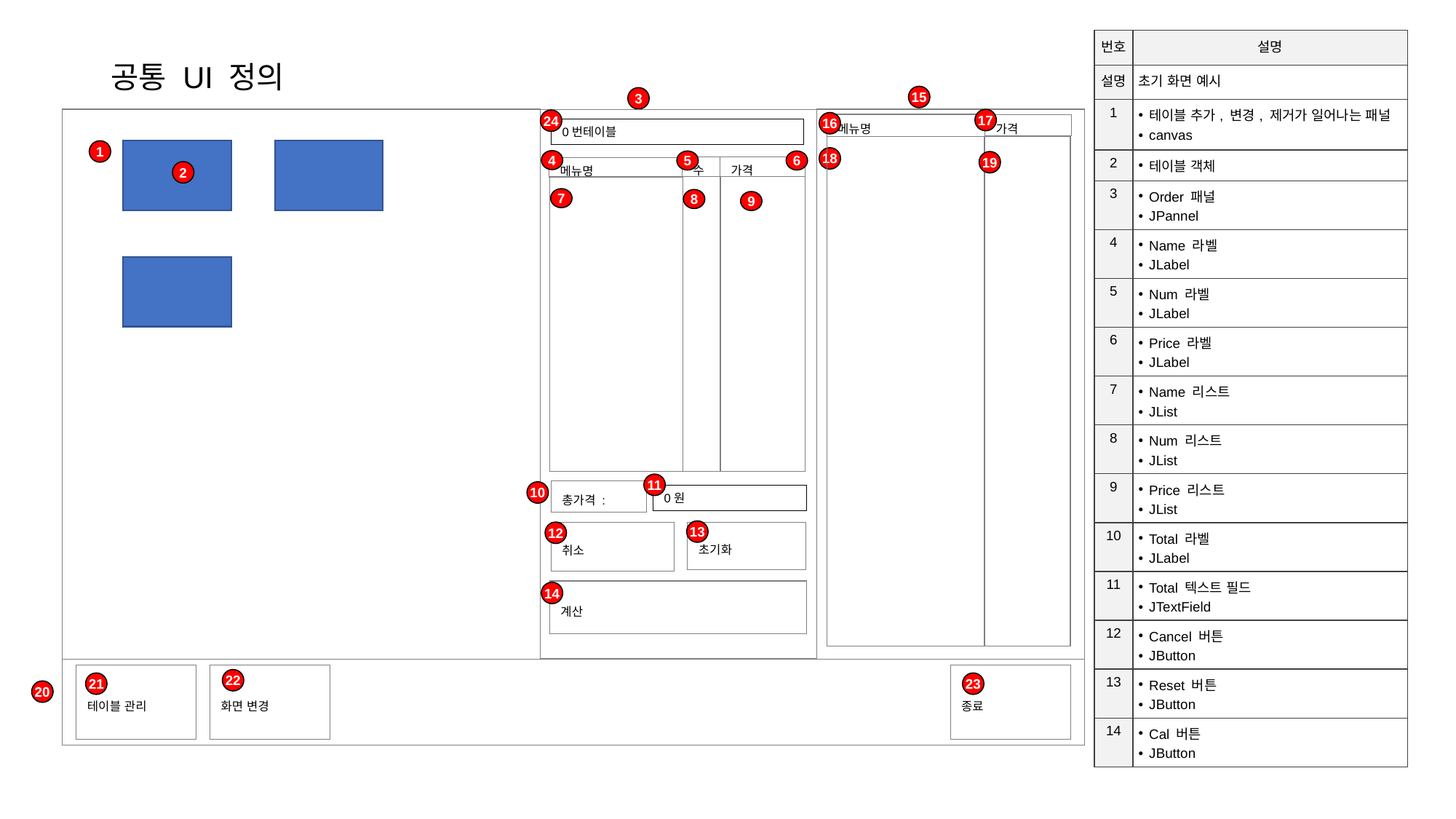

| 번호 | 설명 |
| --- | --- |
| 설명 | 초기 화면 예시 |
| 1 | 테이블 추가, 변경, 제거가 일어나는 패널 canvas |
| 2 | 테이블 객체 |
| 3 | Order 패널 JPannel |
| 4 | Name 라벨 JLabel |
| 5 | Num 라벨 JLabel |
| 6 | Price 라벨 JLabel |
| 7 | Name 리스트 JList |
| 8 | Num 리스트 JList |
| 9 | Price 리스트 JList |
| 10 | Total 라벨 JLabel |
| 11 | Total 텍스트 필드 JTextField |
| 12 | Cancel 버튼 JButton |
| 13 | Reset 버튼 JButton |
| 14 | Cal 버튼 JButton |
# 공통 UI 정의
15
3

17
24
16
메뉴명
가격
0번테이블

1

18
4
5
6
가격
수
메뉴명

7
8
9
19
2

11
총가격 :
10
0원
13
12
초기화
취소
계산
14
화면 변경
종료
테이블 관리
22
21
23
20